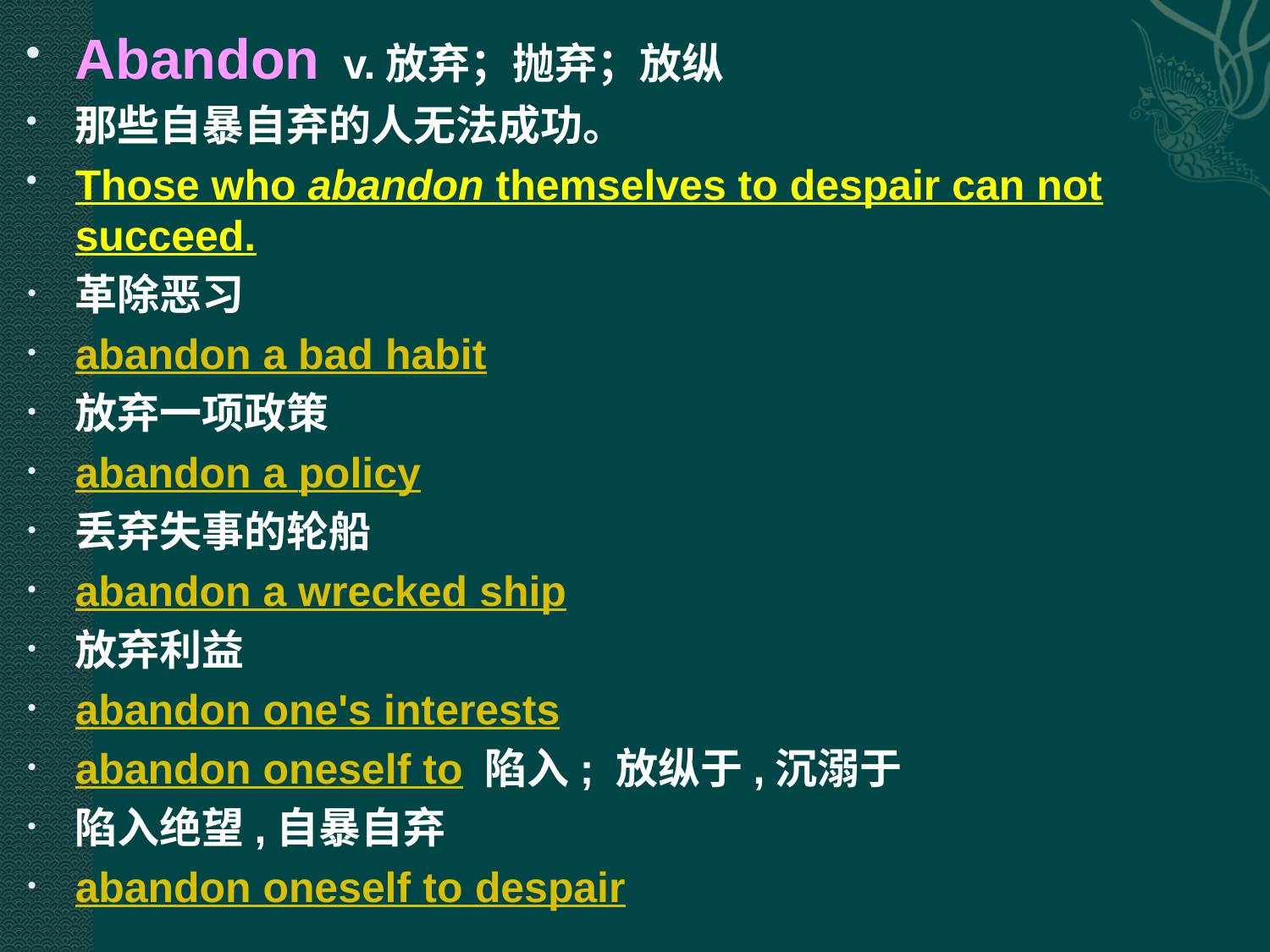

Abandon  v.放弃；抛弃；放纵
那些自暴自弃的人无法成功。
Those who abandon themselves to despair can not succeed.
革除恶习
abandon a bad habit
放弃一项政策
abandon a policy
丢弃失事的轮船
abandon a wrecked ship
放弃利益
abandon one's interests
abandon oneself to 陷入; 放纵于,沉溺于
陷入绝望,自暴自弃
abandon oneself to despair